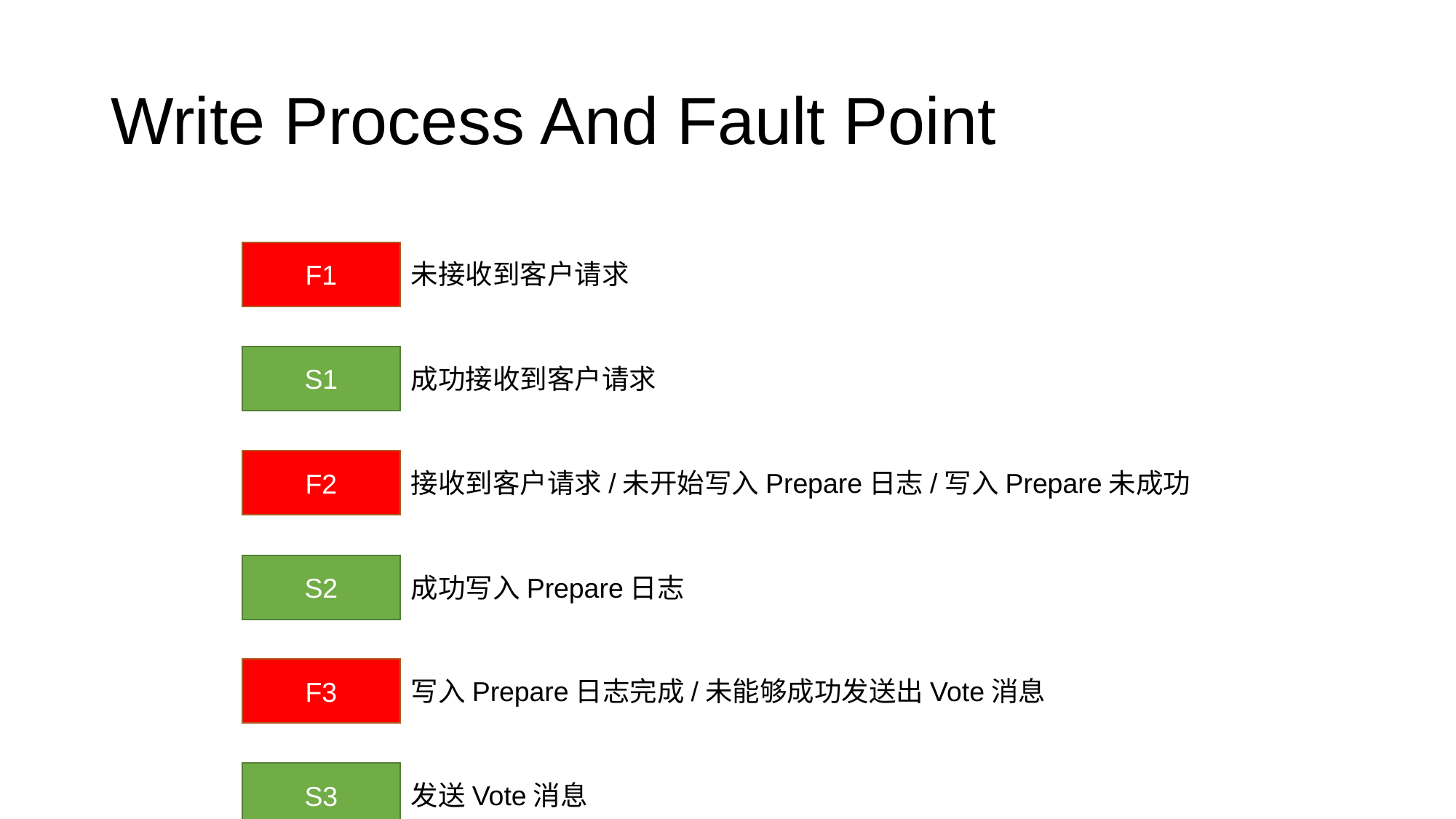

# Write Process And Fault Point
F1
未接收到客户请求
S1
成功接收到客户请求
F2
接收到客户请求/未开始写入Prepare日志/写入Prepare未成功
S2
成功写入Prepare日志
F3
写入Prepare日志完成/未能够成功发送出Vote消息
S3
发送Vote消息
F4
Vote消息发送成功/未收到足够的Vote消息
S4
收到足够的Vote消息，并写入Commit消息成功
F5
Commit日志写入完成/未发出ACK消息
S5
向客户端返回ACK消息
F6
ACK消息未被客户端成功接收